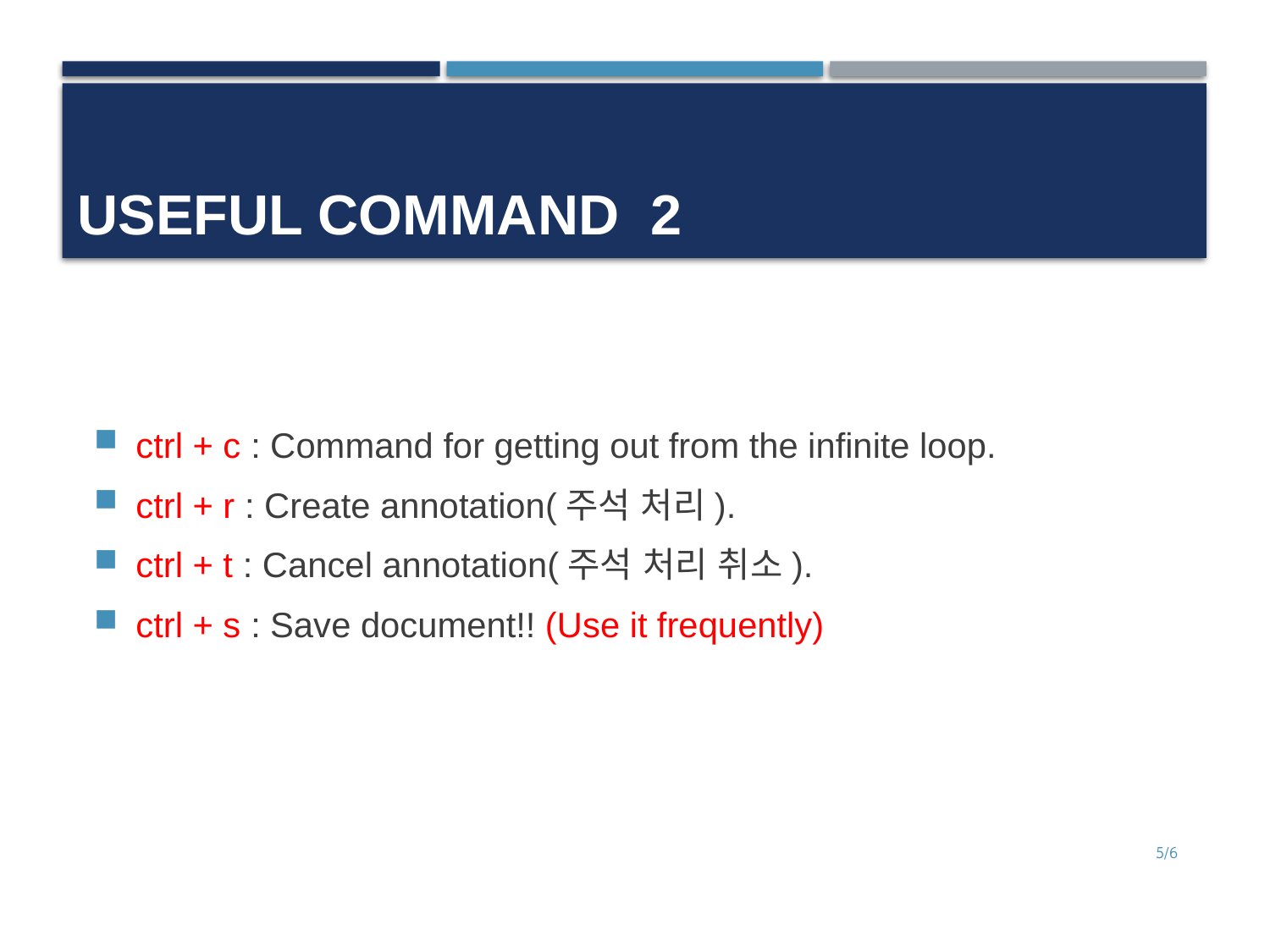

Useful command  2
ctrl + c : Command for getting out from the infinite loop.
ctrl + r : Create annotation(주석 처리).
ctrl + t : Cancel annotation(주석 처리 취소).
ctrl + s : Save document!! (Use it frequently)

5/6